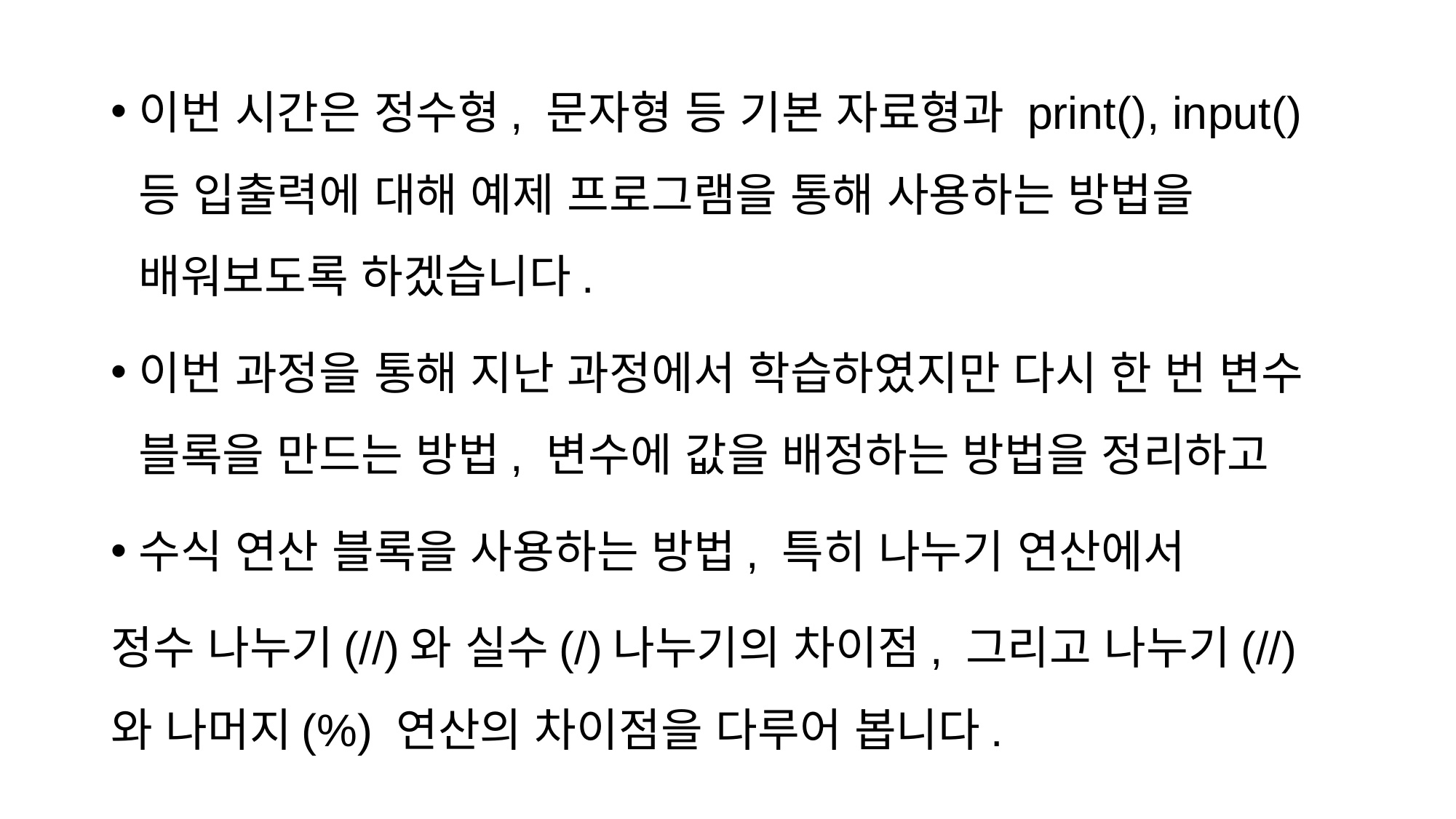

이번 시간은 정수형, 문자형 등 기본 자료형과 print(), input() 등 입출력에 대해 예제 프로그램을 통해 사용하는 방법을 배워보도록 하겠습니다.
이번 과정을 통해 지난 과정에서 학습하였지만 다시 한 번 변수 블록을 만드는 방법, 변수에 값을 배정하는 방법을 정리하고
수식 연산 블록을 사용하는 방법, 특히 나누기 연산에서
정수 나누기(//)와 실수(/)나누기의 차이점, 그리고 나누기(//)와 나머지(%) 연산의 차이점을 다루어 봅니다.